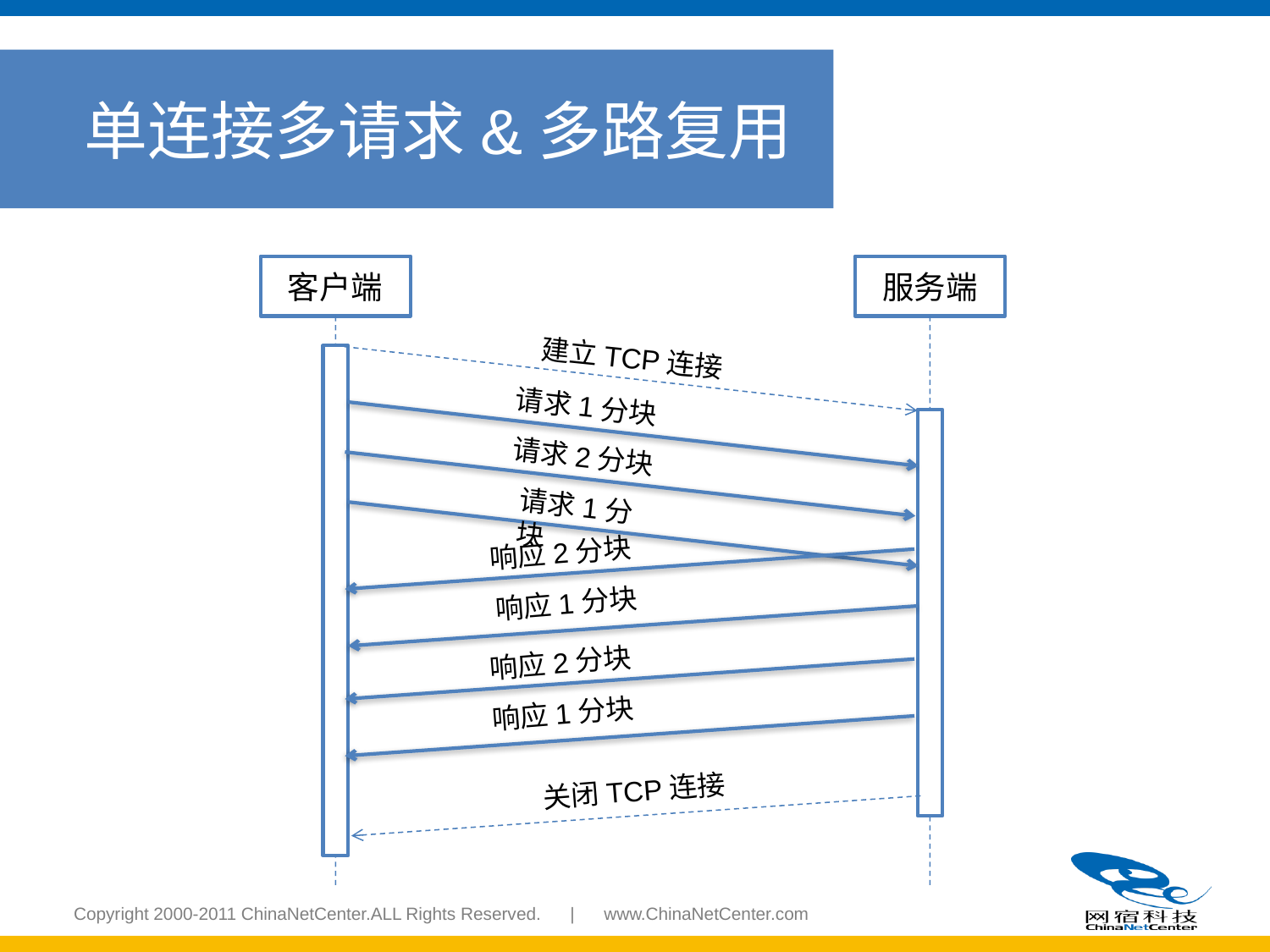

单连接多请求&多路复用
客户端
服务端
建立TCP连接

请求1分块

请求2分块
请求1分块
响应2分块
响应1分块
响应2分块
响应1分块
关闭TCP连接